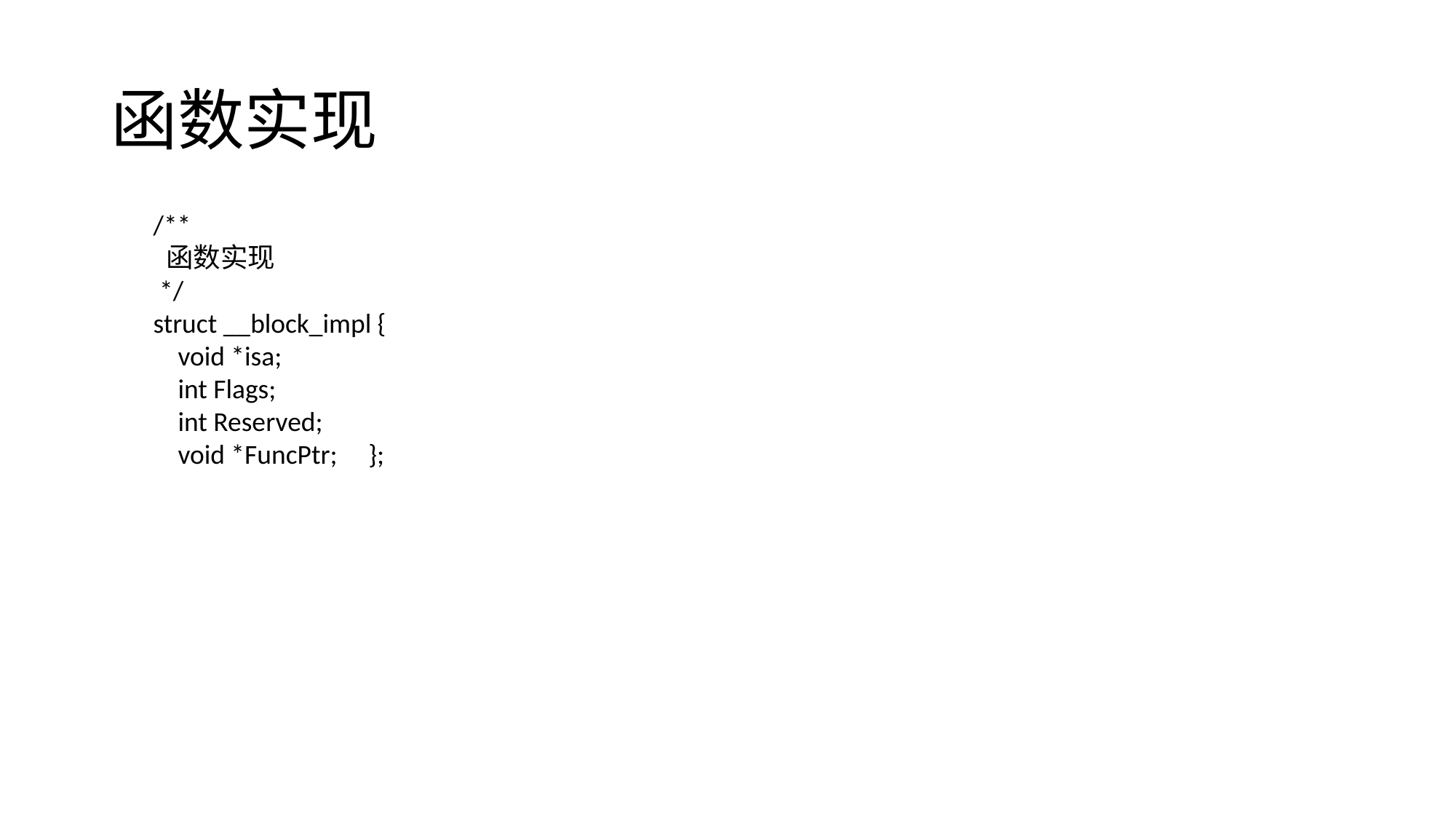

# 函数实现
/**
 函数实现
 */
struct __block_impl {
    void *isa;
    int Flags;
    int Reserved;
    void *FuncPtr;     };